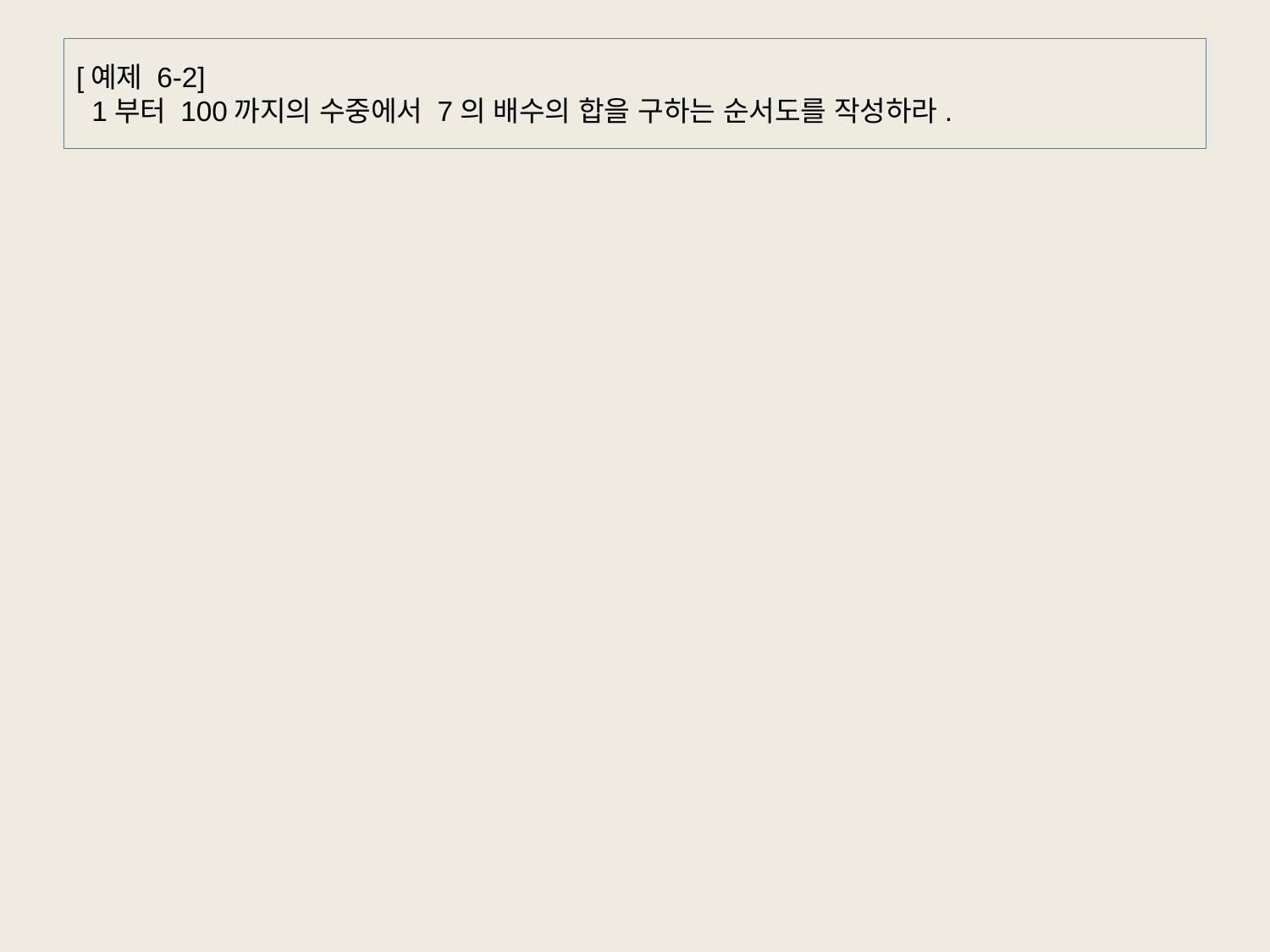

# [예제 6-2]   1부터 100까지의 수중에서 7의 배수의 합을 구하는 순서도를 작성하라.